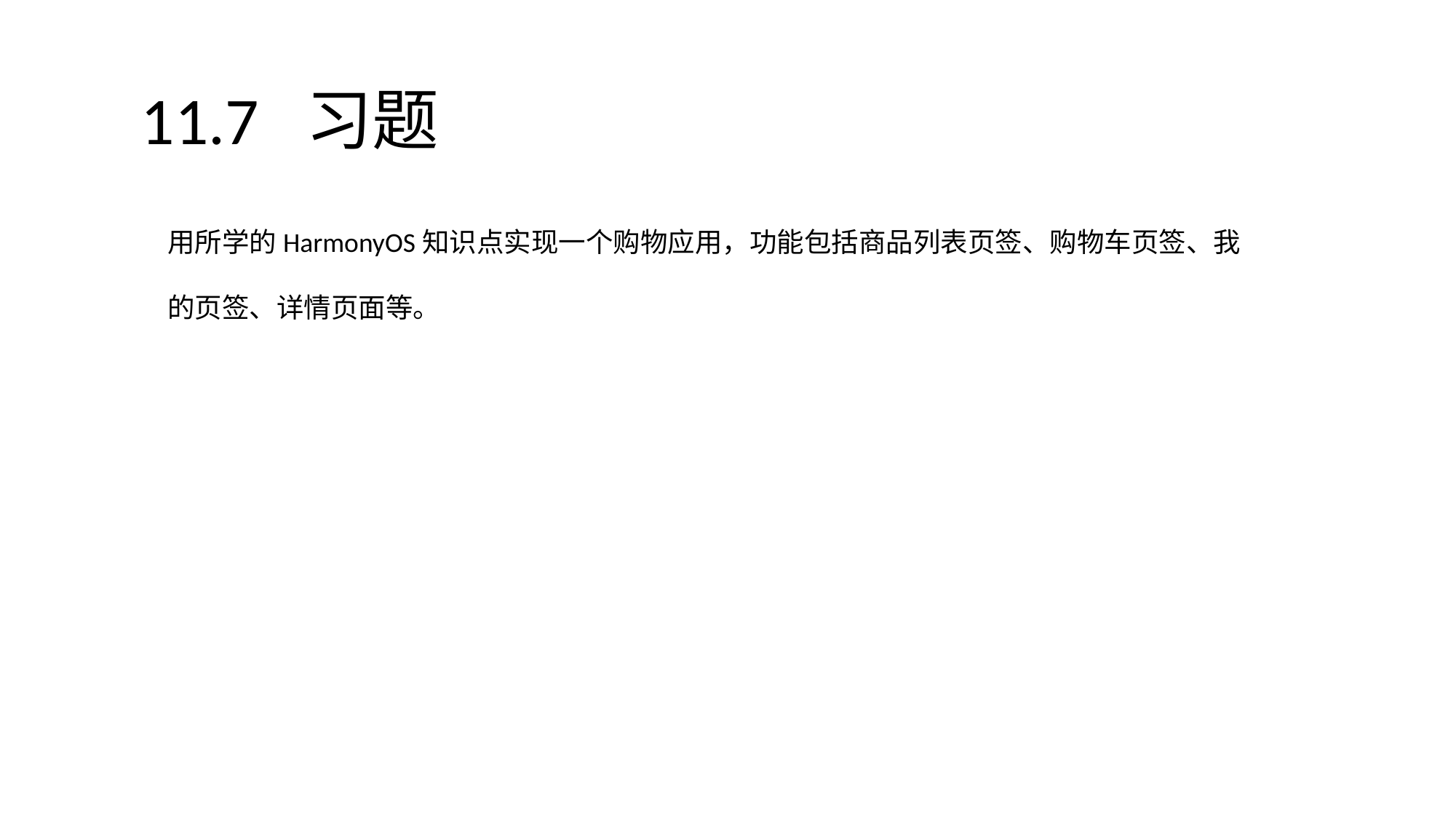

# 11.7  习题
用所学的HarmonyOS知识点实现一个购物应用，功能包括商品列表页签、购物车页签、我

的页签、详情页面等。